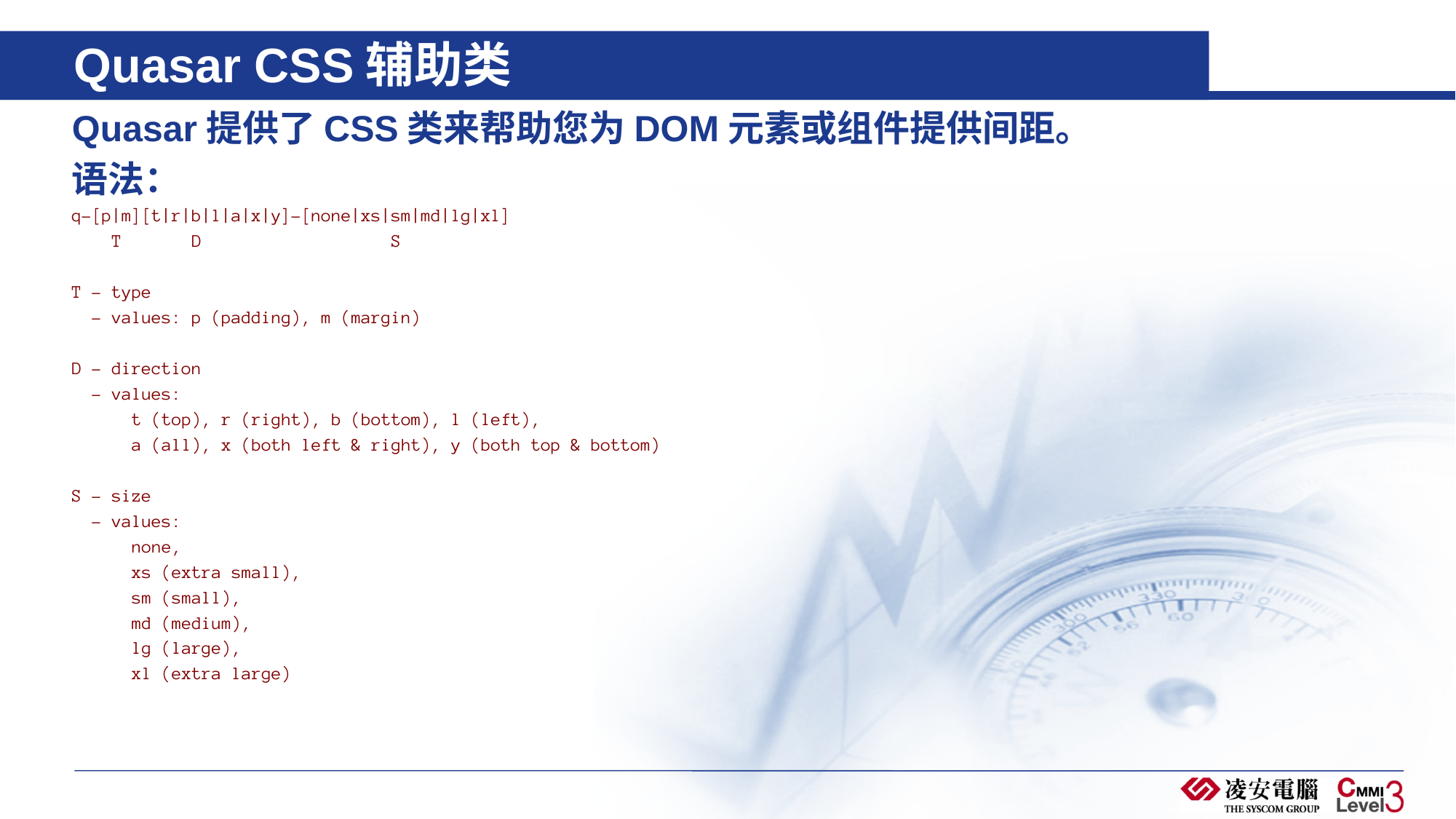

# Quasar CSS辅助类
Quasar提供了CSS类来帮助您为DOM元素或组件提供间距。
语法：
q-[p|m][t|r|b|l|a|x|y]-[none|xs|sm|md|lg|xl]
    T       D                   S

T - type
  - values: p (padding), m (margin)

D - direction
  - values:
      t (top), r (right), b (bottom), l (left),
      a (all), x (both left & right), y (both top & bottom)

S - size
  - values:
      none,
      xs (extra small),
      sm (small),
      md (medium),
      lg (large),
      xl (extra large)